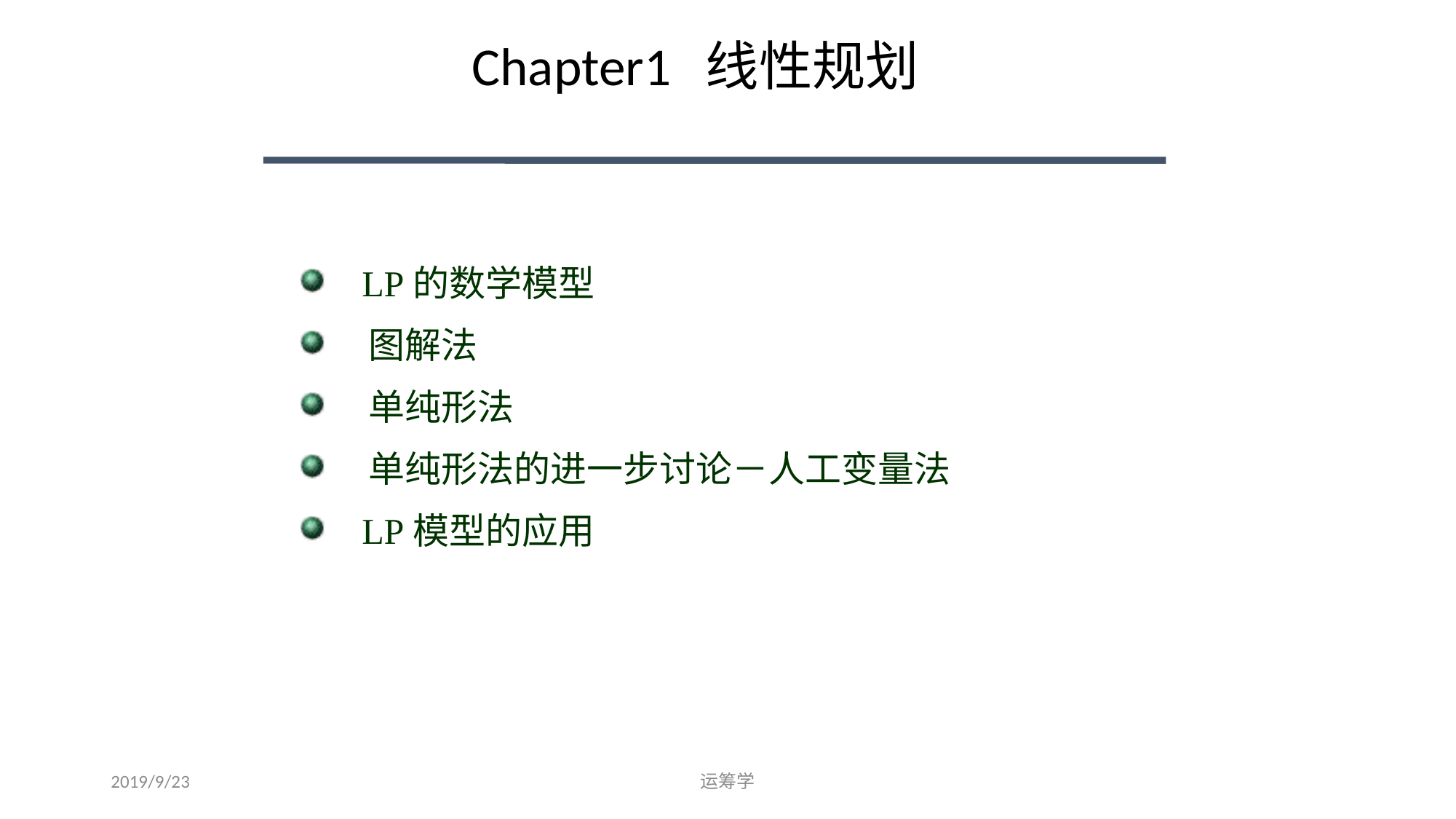

Chapter1  线性规划

  LP的数学模型
  图解法
  单纯形法
  单纯形法的进一步讨论－人工变量法
  LP模型的应用
2019/9/23
运筹学